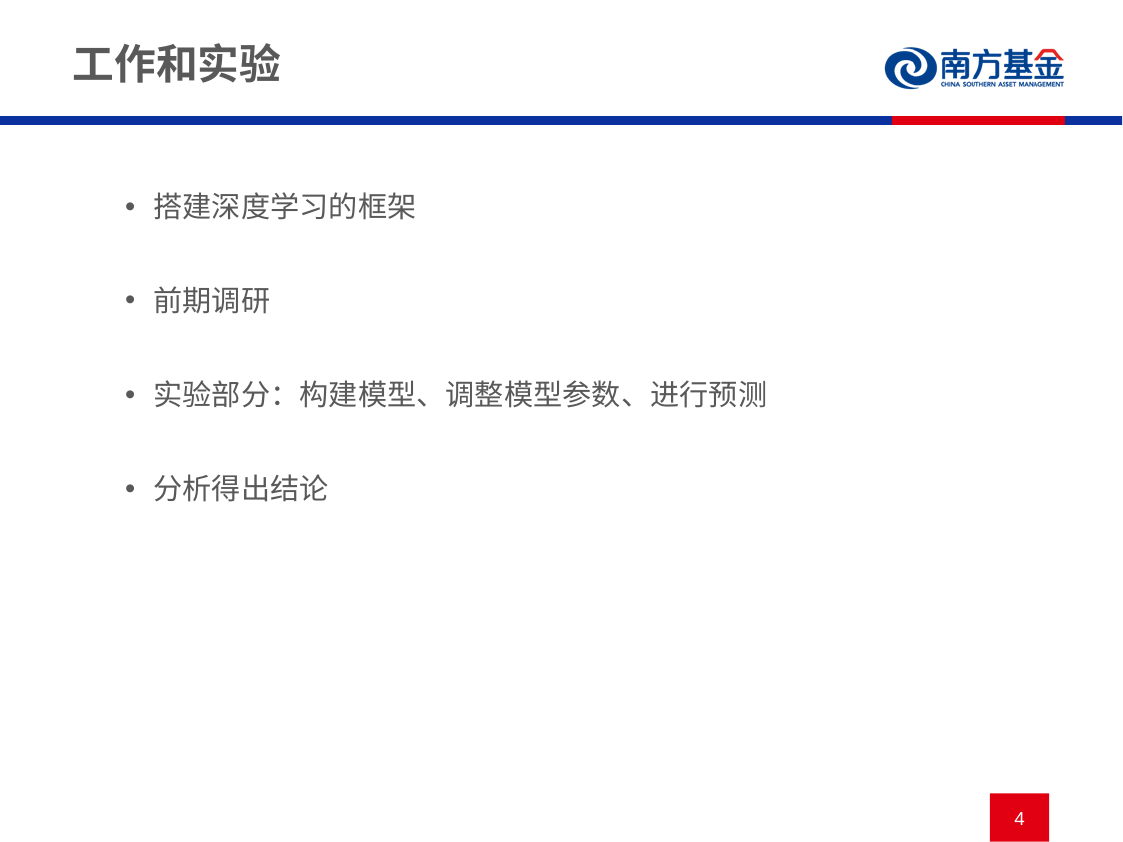

# 工作和实验
搭建深度学习的框架

前期调研

实验部分：构建模型、调整模型参数、进行预测

分析得出结论

4